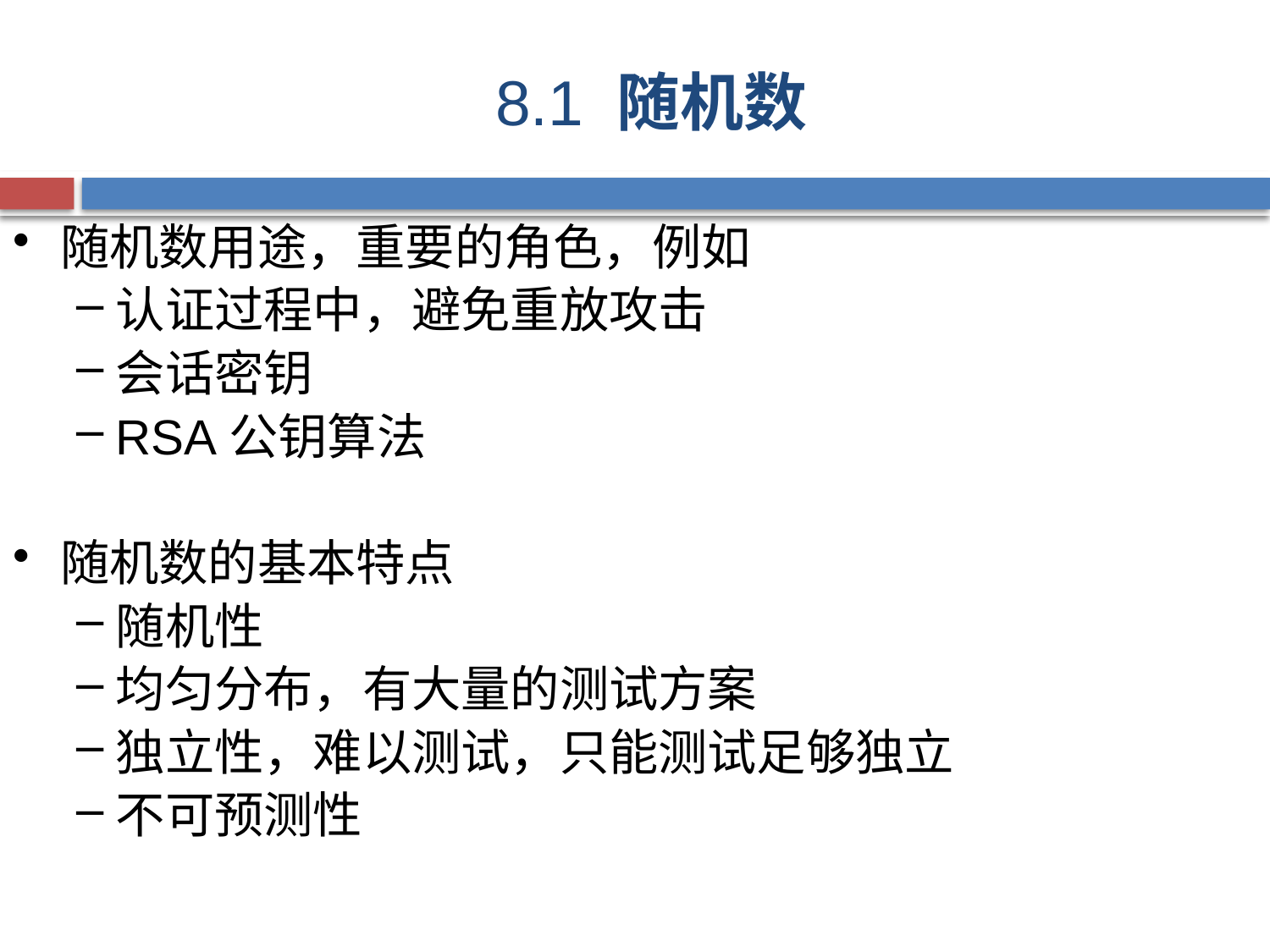

# 8.1 随机数
随机数用途，重要的角色，例如
认证过程中，避免重放攻击
会话密钥
RSA公钥算法

随机数的基本特点
随机性
均匀分布，有大量的测试方案
独立性，难以测试，只能测试足够独立
不可预测性